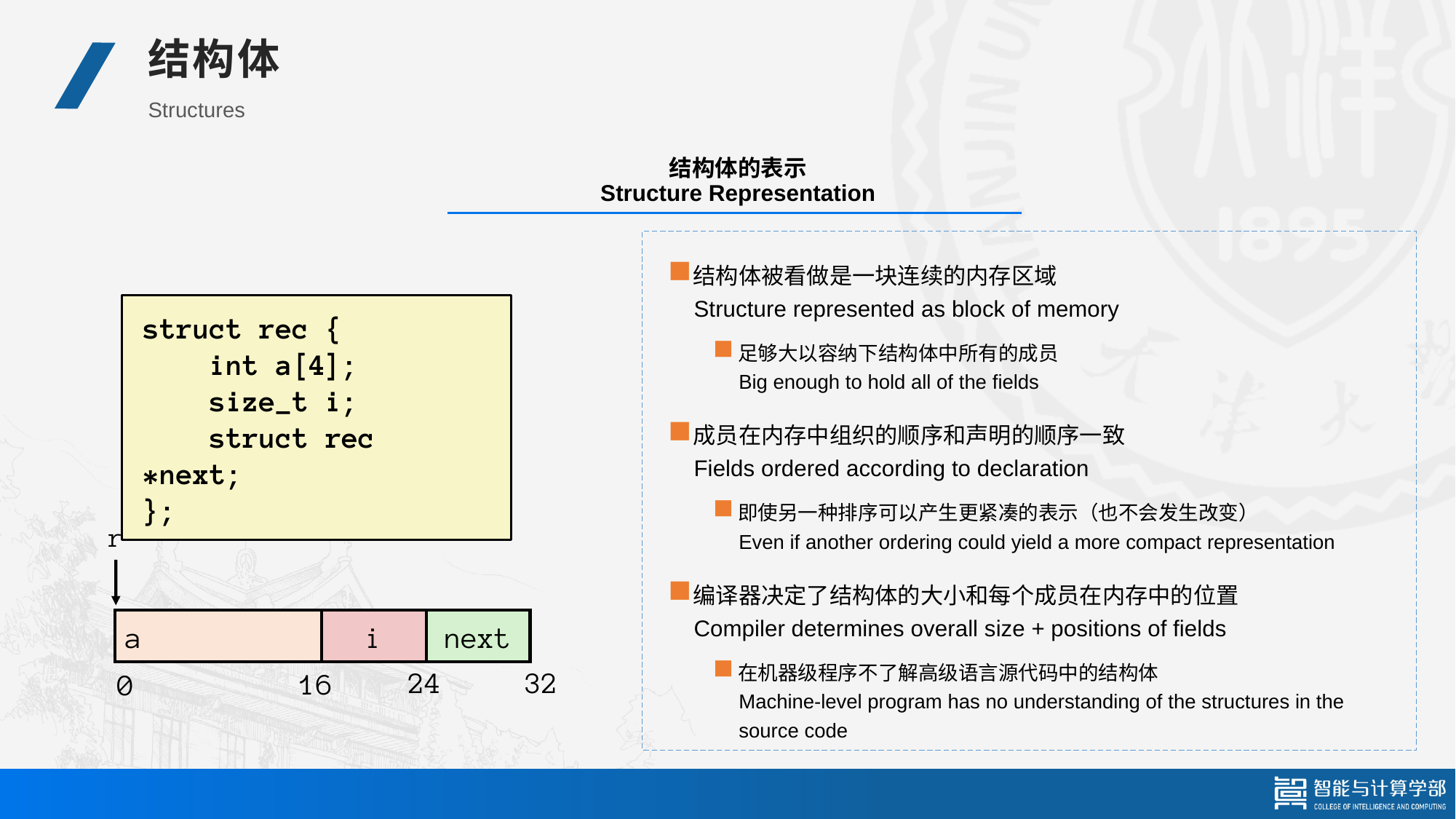

结构体
Structures
# 结构体的表示 Structure Representation
结构体被看做是一块连续的内存区域
Structure represented as block of memory
足够大以容纳下结构体中所有的成员
Big enough to hold all of the fields
成员在内存中组织的顺序和声明的顺序一致
Fields ordered according to declaration
即使另一种排序可以产生更紧凑的表示（也不会发生改变）
Even if another ordering could yield a more compact representation
编译器决定了结构体的大小和每个成员在内存中的位置
Compiler determines overall size + positions of fields
在机器级程序不了解高级语言源代码中的结构体
Machine-level program has no understanding of the structures in the source code
struct rec {
    int a[4];
    size_t i;
    struct rec *next;
};
T   A[L];
r

i
next
24
32
16
0
a